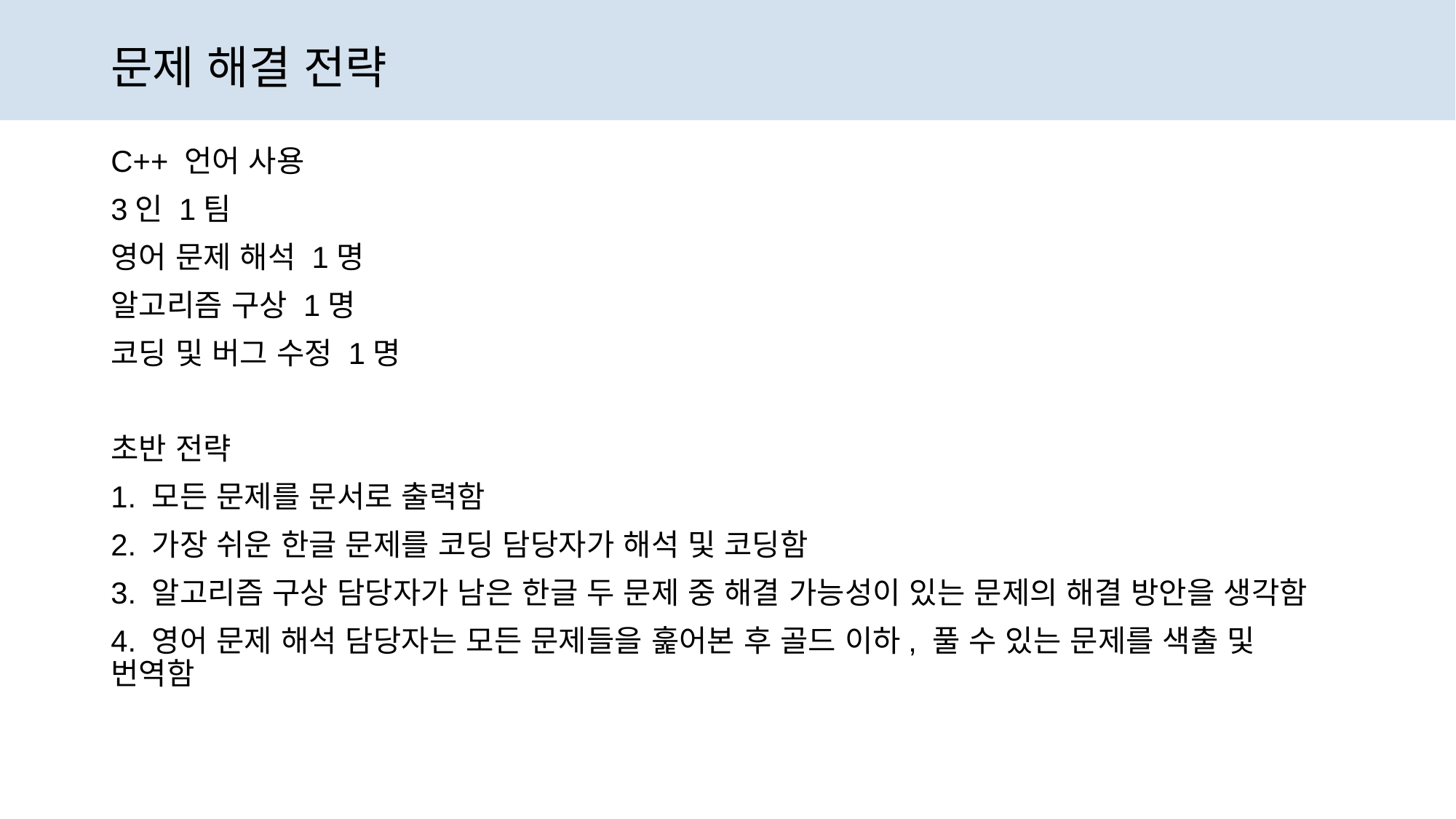

# 문제 해결 전략
C++ 언어 사용
3인 1팀
영어 문제 해석 1명
알고리즘 구상 1명
코딩 및 버그 수정 1명

초반 전략
1. 모든 문제를 문서로 출력함
2. 가장 쉬운 한글 문제를 코딩 담당자가 해석 및 코딩함
3. 알고리즘 구상 담당자가 남은 한글 두 문제 중 해결 가능성이 있는 문제의 해결 방안을 생각함
4. 영어 문제 해석 담당자는 모든 문제들을 훑어본 후 골드 이하, 풀 수 있는 문제를 색출 및 번역함